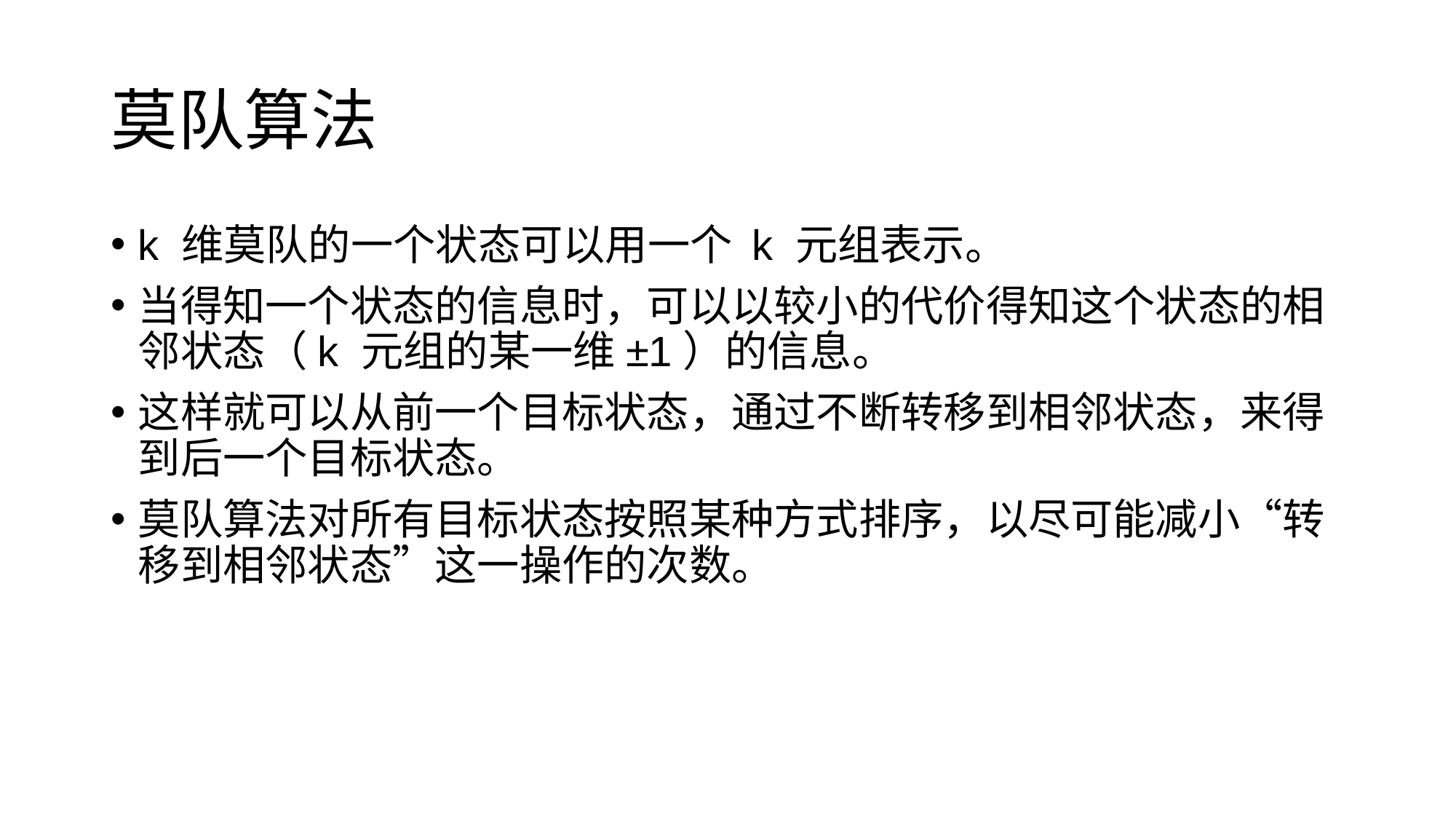

# 莫队算法
k 维莫队的一个状态可以用一个 k 元组表示。
当得知一个状态的信息时，可以以较小的代价得知这个状态的相邻状态（k 元组的某一维±1）的信息。
这样就可以从前一个目标状态，通过不断转移到相邻状态，来得到后一个目标状态。
莫队算法对所有目标状态按照某种方式排序，以尽可能减小“转移到相邻状态”这一操作的次数。